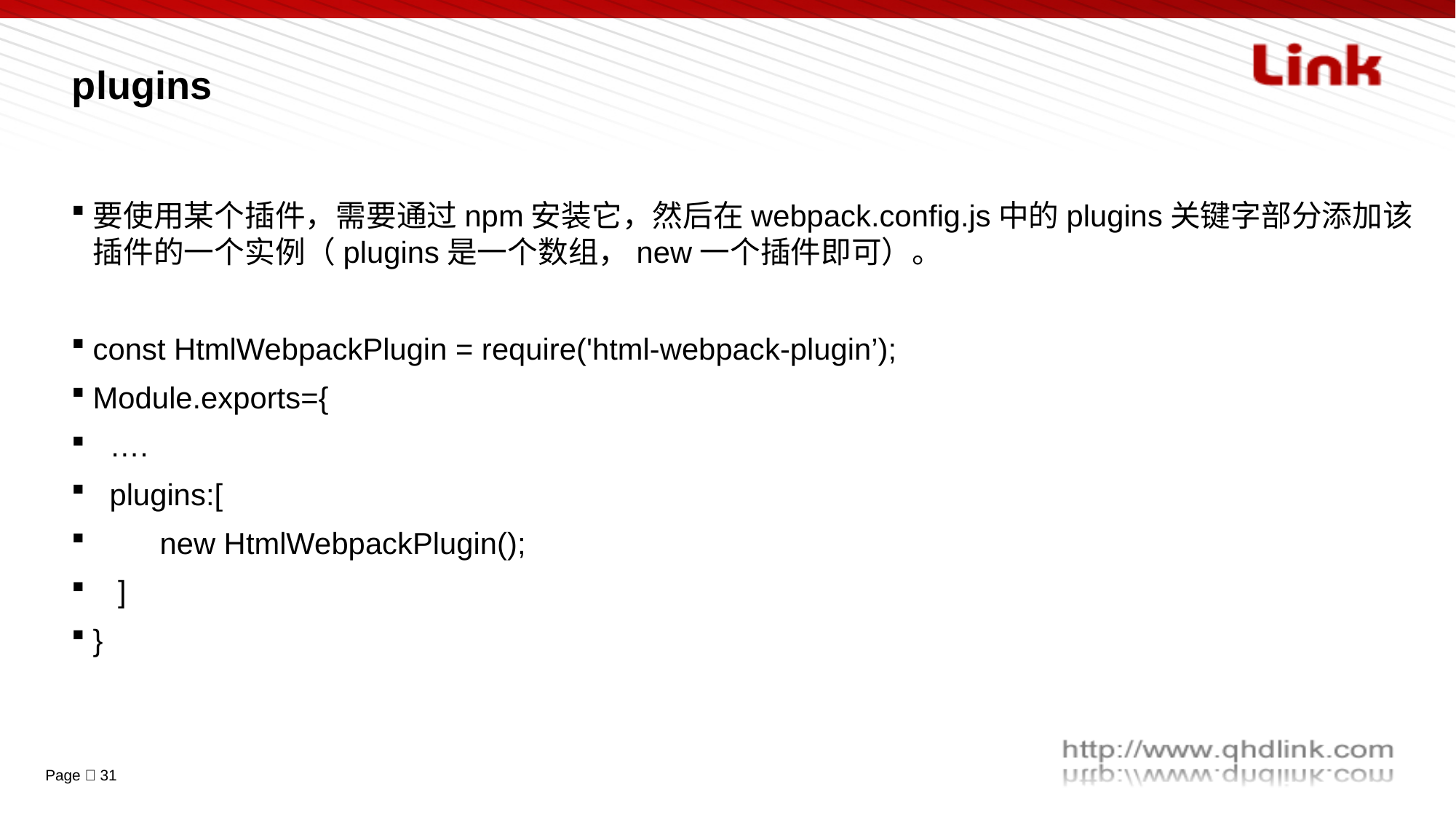

# plugins
要使用某个插件，需要通过npm安装它，然后在webpack.config.js中的plugins关键字部分添加该插件的一个实例（plugins是一个数组，new一个插件即可）。

const HtmlWebpackPlugin = require('html-webpack-plugin’);
Module.exports={
  ….
  plugins:[
        new HtmlWebpackPlugin();
   ]
}